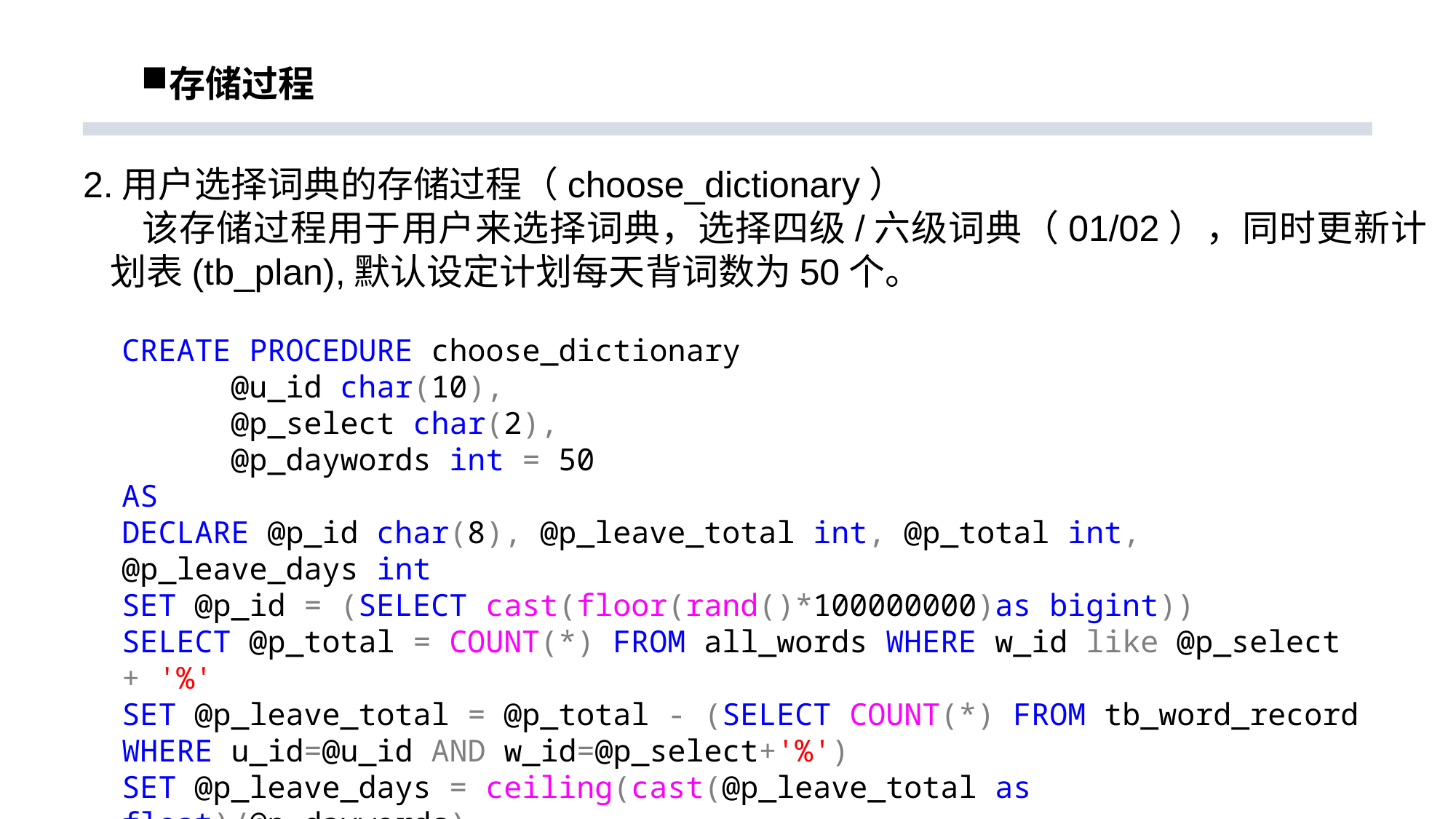

# 存储过程
2.用户选择词典的存储过程（choose_dictionary）
该存储过程用于用户来选择词典，选择四级/六级词典（01/02），同时更新计划表(tb_plan),默认设定计划每天背词数为50个。
CREATE PROCEDURE choose_dictionary
	@u_id char(10),
	@p_select char(2),
	@p_daywords int = 50
AS
DECLARE @p_id char(8), @p_leave_total int, @p_total int, @p_leave_days int
SET @p_id = (SELECT cast(floor(rand()*100000000)as bigint))
SELECT @p_total = COUNT(*) FROM all_words WHERE w_id like @p_select + '%'
SET @p_leave_total = @p_total - (SELECT COUNT(*) FROM tb_word_record WHERE u_id=@u_id AND w_id=@p_select+'%')
SET @p_leave_days = ceiling(cast(@p_leave_total as float)/@p_daywords)